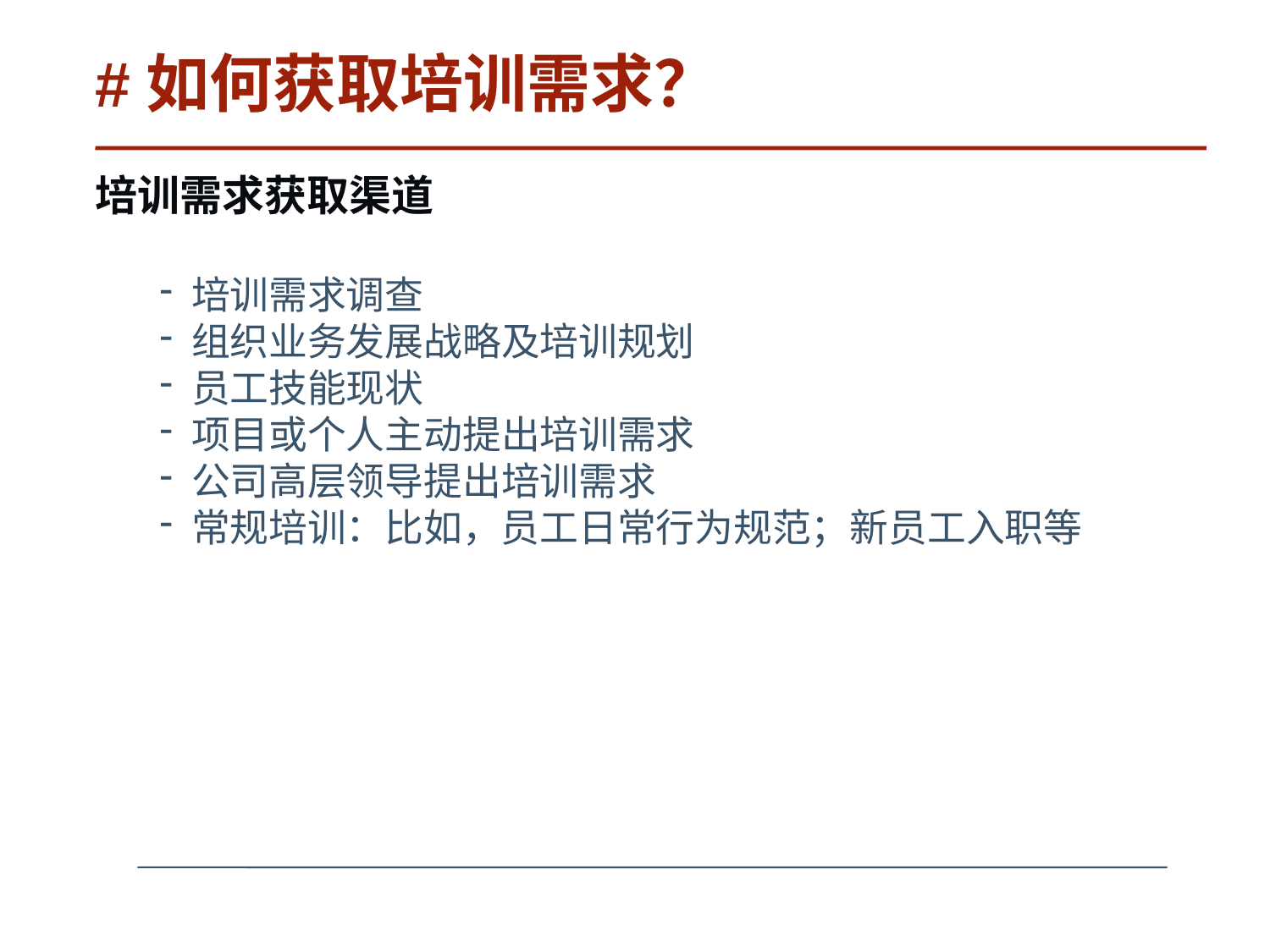

# #如何获取培训需求？
培训需求获取渠道

培训需求调查
组织业务发展战略及培训规划
员工技能现状
项目或个人主动提出培训需求
公司高层领导提出培训需求
常规培训：比如，员工日常行为规范；新员工入职等